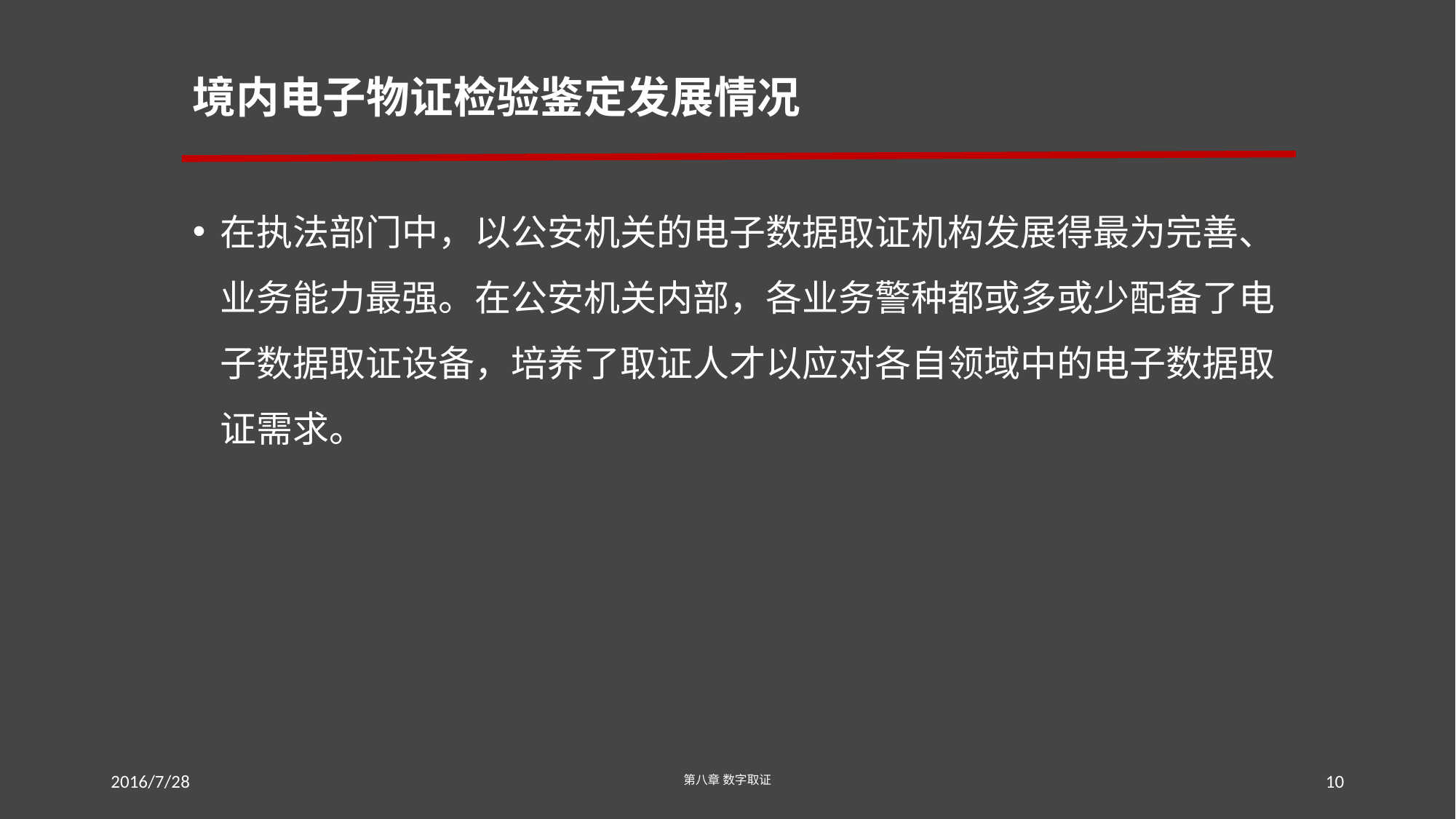

# 境内电子物证检验鉴定发展情况
在执法部门中，以公安机关的电子数据取证机构发展得最为完善、业务能力最强。在公安机关内部，各业务警种都或多或少配备了电子数据取证设备，培养了取证人才以应对各自领域中的电子数据取证需求。
2016/7/28
第八章 数字取证
10